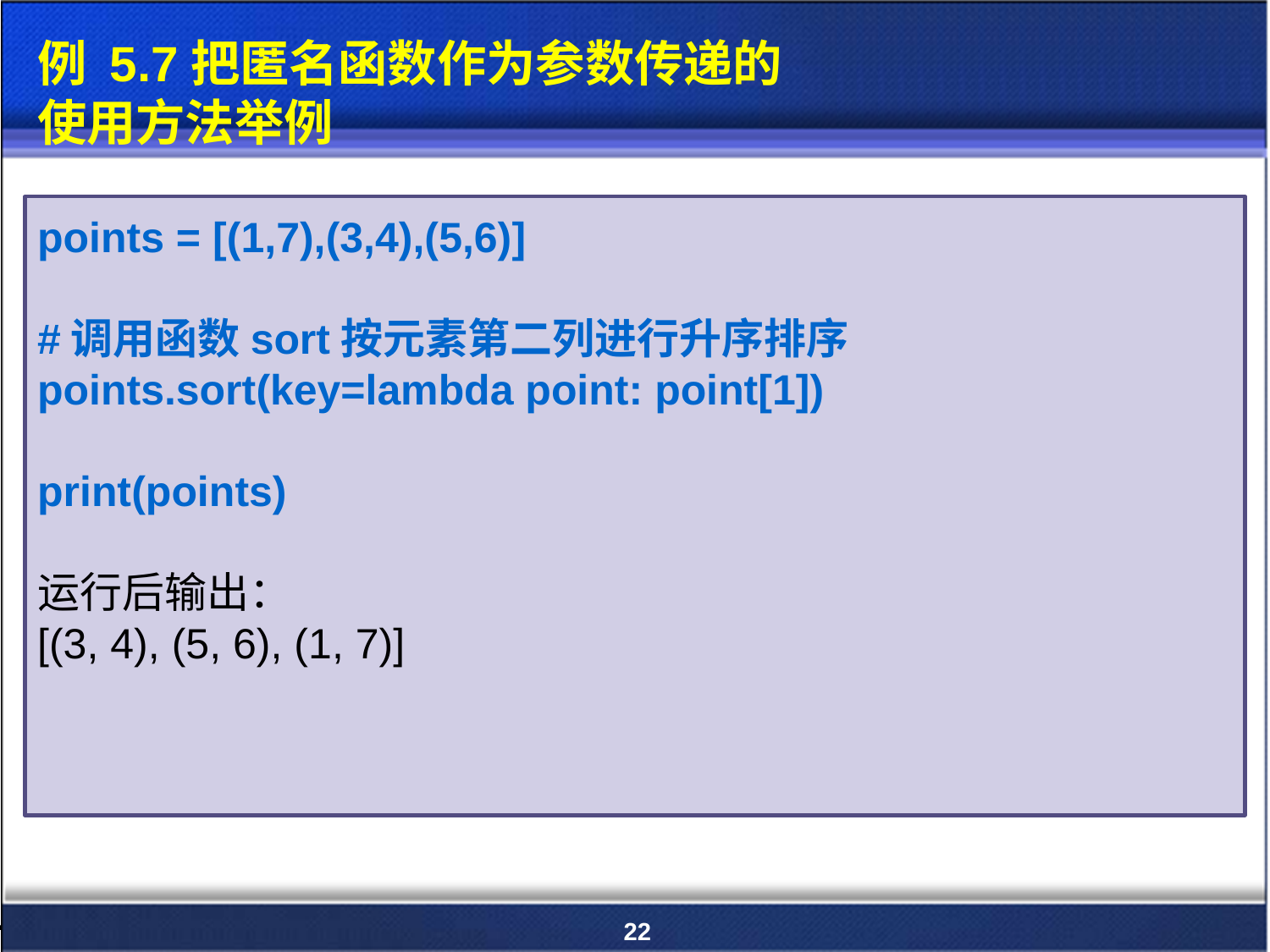

例 5.7把匿名函数作为参数传递的
使用方法举例

points = [(1,7),(3,4),(5,6)]

#调用函数sort按元素第二列进行升序排序
points.sort(key=lambda point: point[1])

print(points)

运行后输出：
[(3, 4), (5, 6), (1, 7)]

22